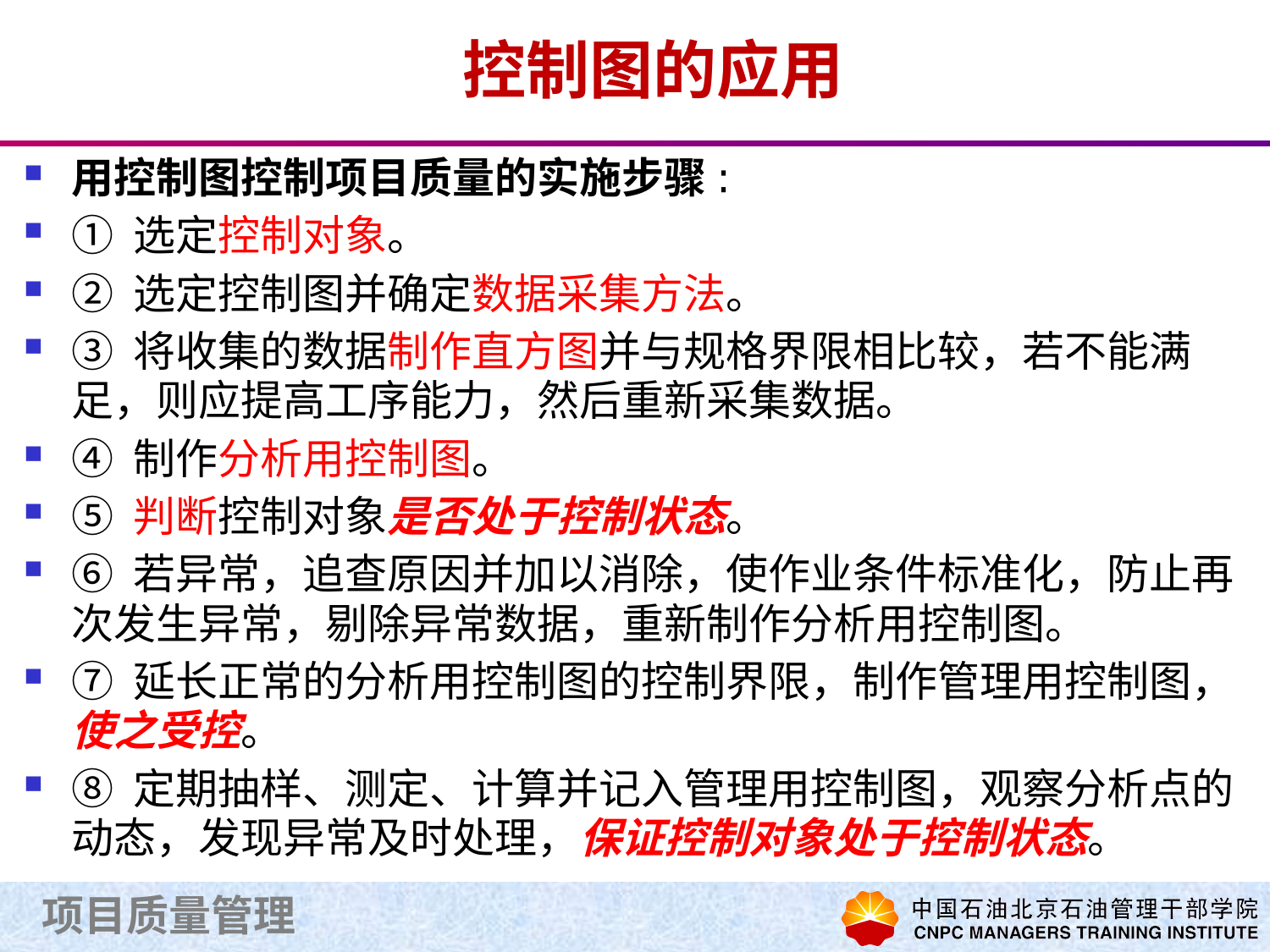

# 控制图的应用
用控制图控制项目质量的实施步骤:
① 选定控制对象。
② 选定控制图并确定数据采集方法。
③ 将收集的数据制作直方图并与规格界限相比较，若不能满足，则应提高工序能力，然后重新采集数据。
④ 制作分析用控制图。
⑤ 判断控制对象是否处于控制状态。
⑥ 若异常，追查原因并加以消除，使作业条件标准化，防止再次发生异常，剔除异常数据，重新制作分析用控制图。
⑦ 延长正常的分析用控制图的控制界限，制作管理用控制图，使之受控。
⑧ 定期抽样、测定、计算并记入管理用控制图，观察分析点的动态，发现异常及时处理，保证控制对象处于控制状态。